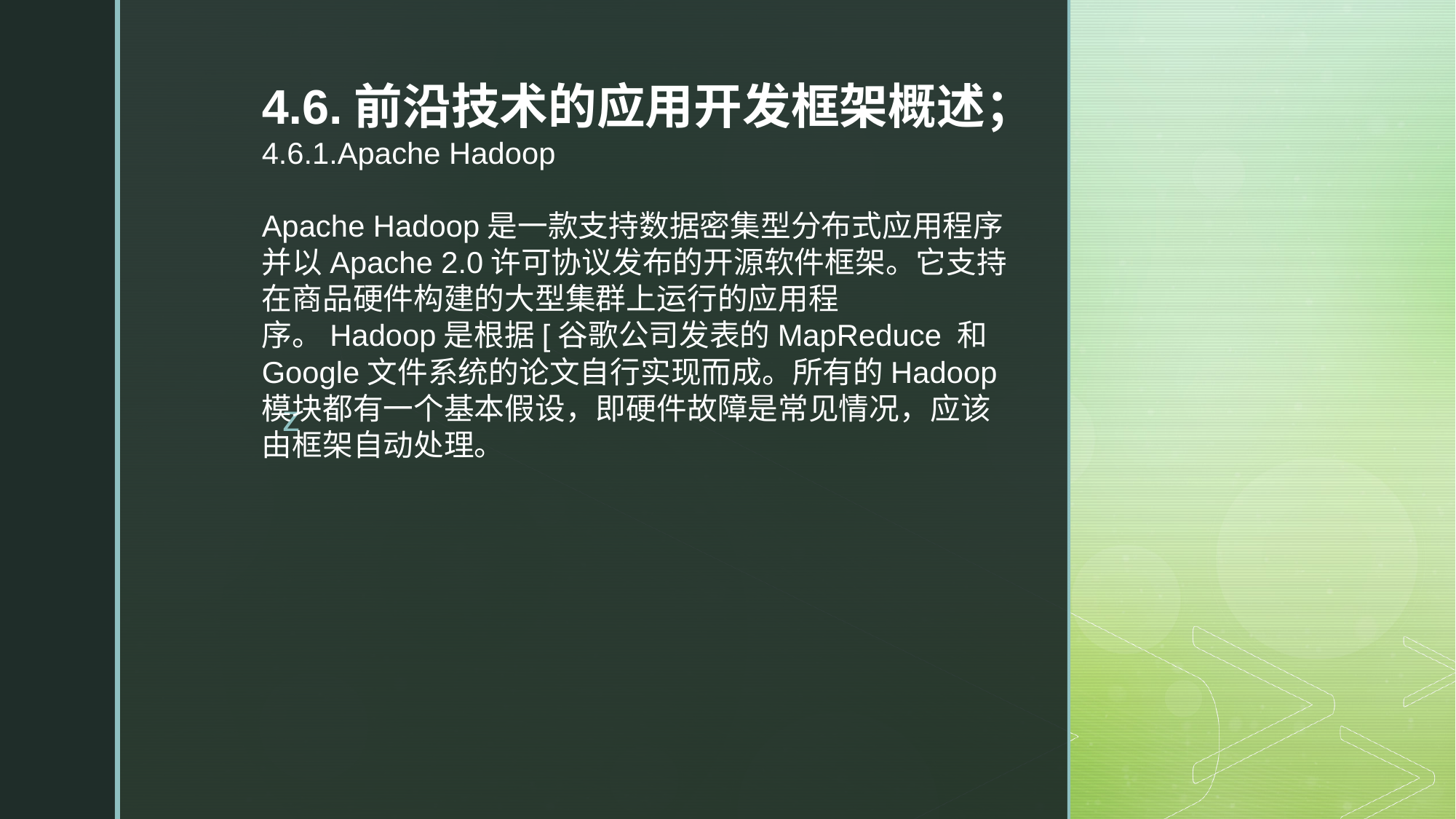

4.6.前沿技术的应用开发框架概述；
4.6.1.Apache Hadoop

Apache Hadoop是一款支持数据密集型分布式应用程序并以Apache 2.0许可协议发布的开源软件框架。它支持在商品硬件构建的大型集群上运行的应用程序。Hadoop是根据[谷歌公司发表的MapReduce 和Google文件系统的论文自行实现而成。所有的Hadoop模块都有一个基本假设，即硬件故障是常见情况，应该由框架自动处理。